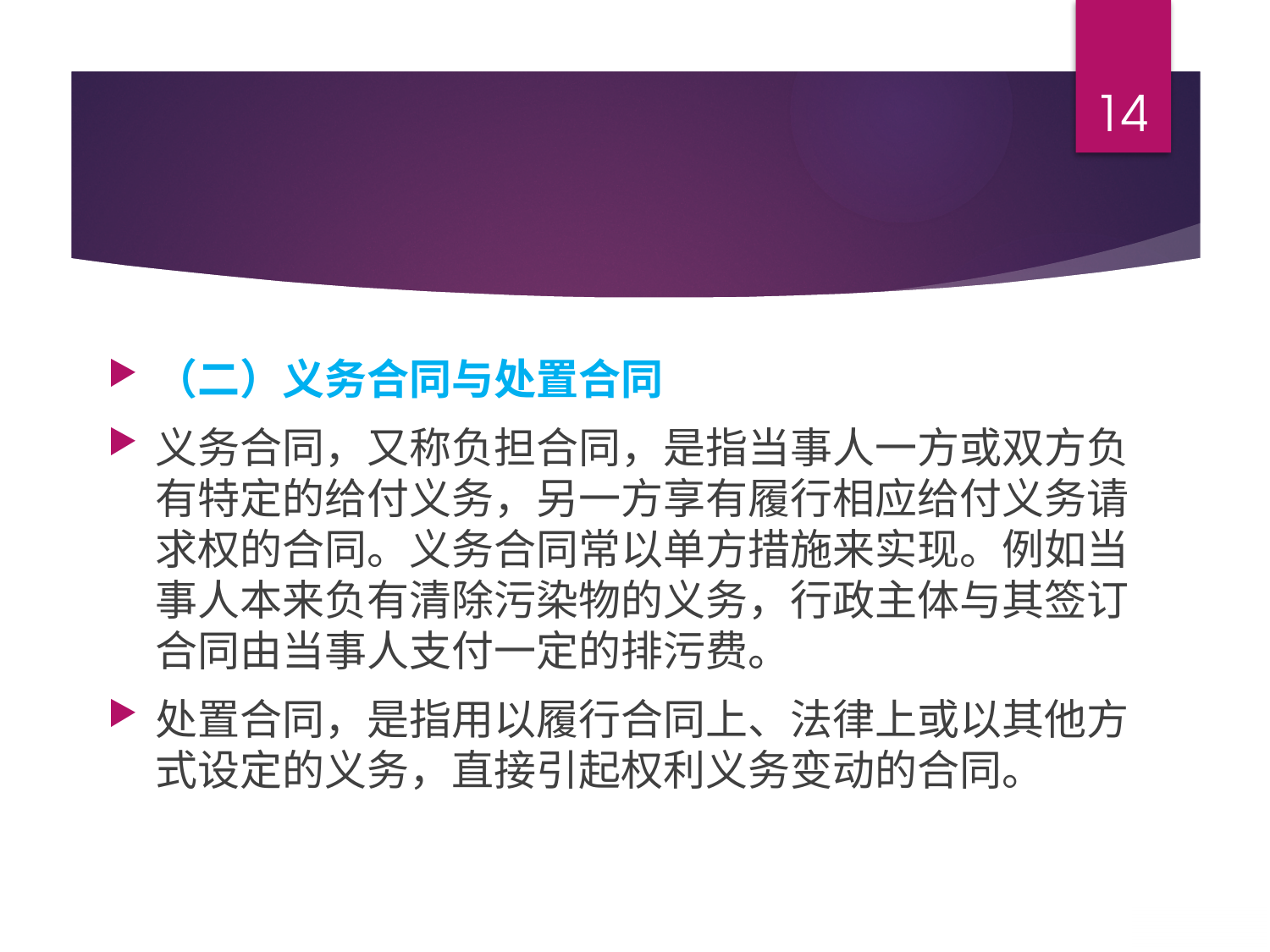

14
#
（二）义务合同与处置合同
义务合同，又称负担合同，是指当事人一方或双方负有特定的给付义务，另一方享有履行相应给付义务请求权的合同。义务合同常以单方措施来实现。例如当事人本来负有清除污染物的义务，行政主体与其签订合同由当事人支付一定的排污费。
处置合同，是指用以履行合同上、法律上或以其他方式设定的义务，直接引起权利义务变动的合同。